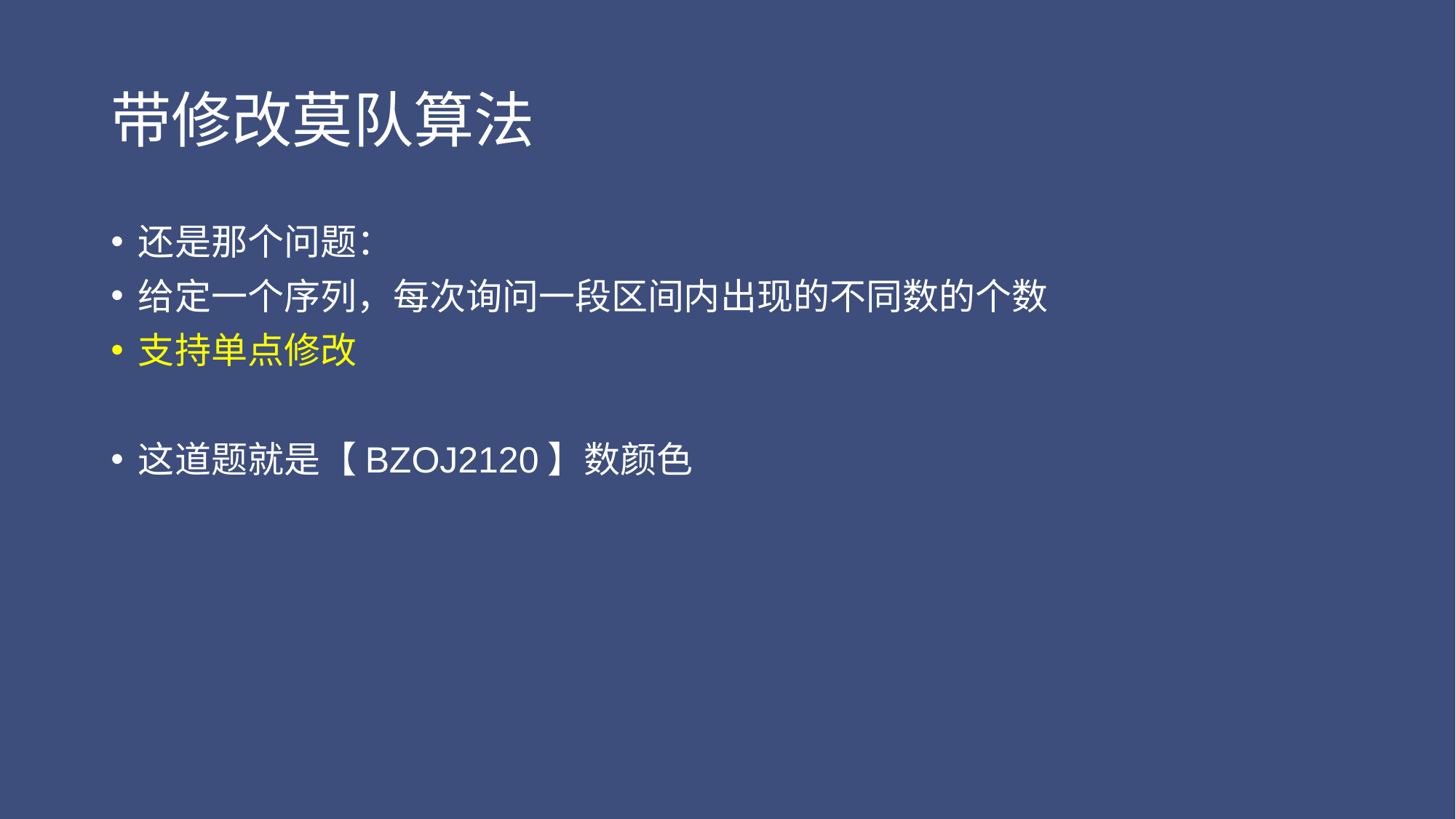

# 带修改莫队算法
还是那个问题：
给定一个序列，每次询问一段区间内出现的不同数的个数
支持单点修改

这道题就是【BZOJ2120】数颜色